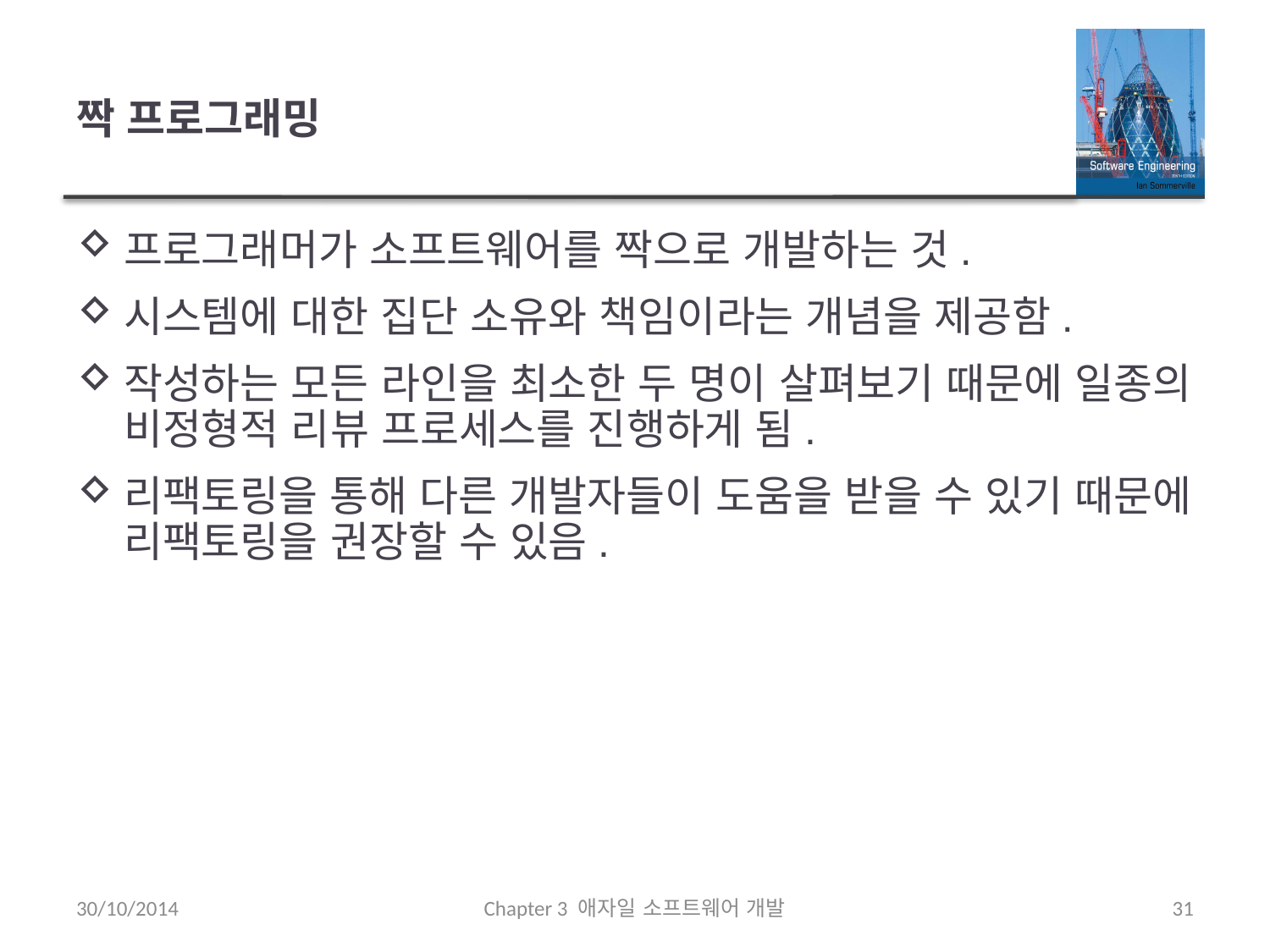

# 짝 프로그래밍
프로그래머가 소프트웨어를 짝으로 개발하는 것.
시스템에 대한 집단 소유와 책임이라는 개념을 제공함.
작성하는 모든 라인을 최소한 두 명이 살펴보기 때문에 일종의 비정형적 리뷰 프로세스를 진행하게 됨.
리팩토링을 통해 다른 개발자들이 도움을 받을 수 있기 때문에 리팩토링을 권장할 수 있음.
30/10/2014
Chapter 3 애자일 소프트웨어 개발
31